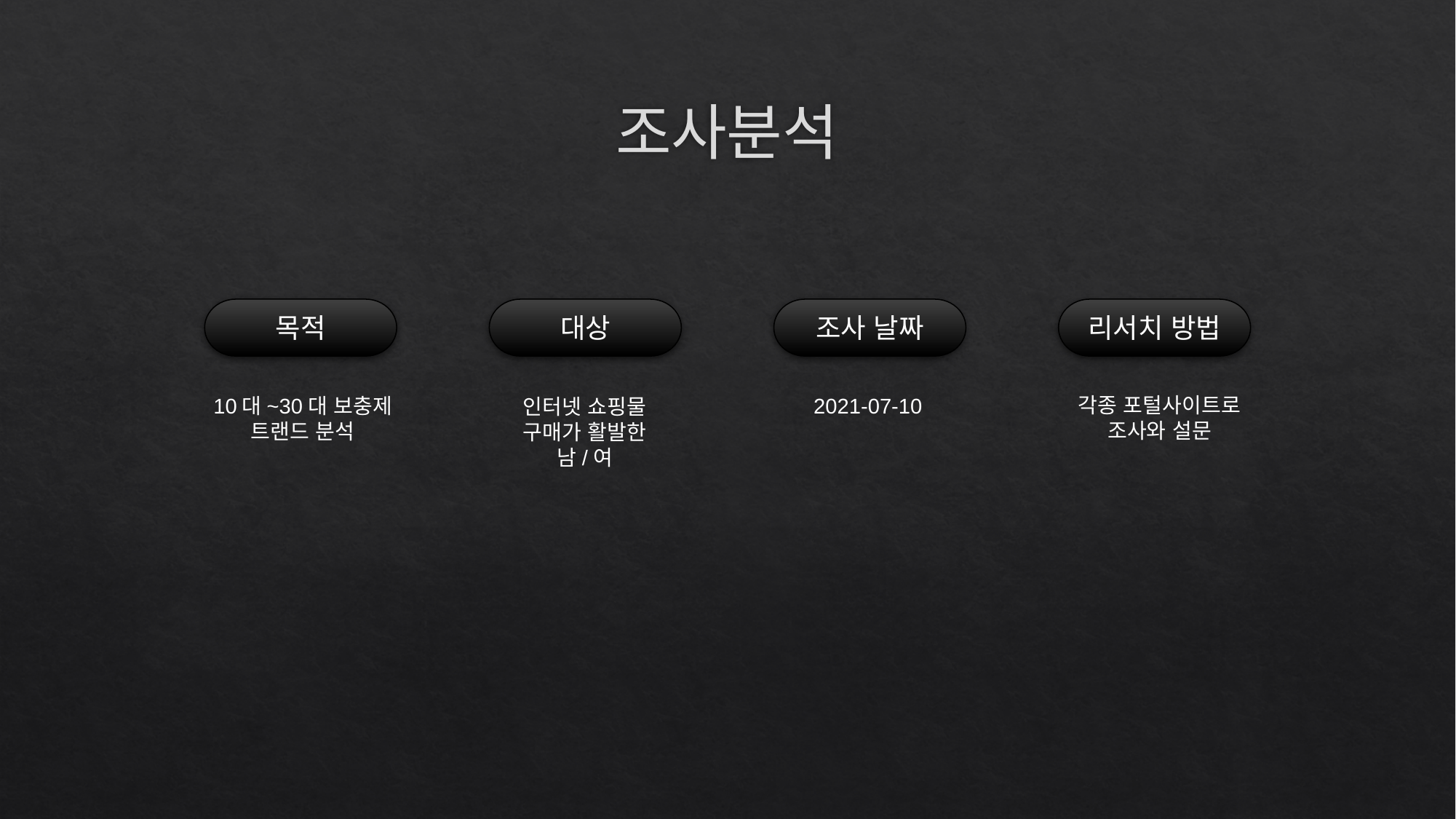

# 조사분석
목적
대상
조사 날짜
리서치 방법
각종 포털사이트로 조사와 설문
2021-07-10
10대~30대 보충제 트랜드 분석
인터넷 쇼핑물 구매가 활발한 남/여